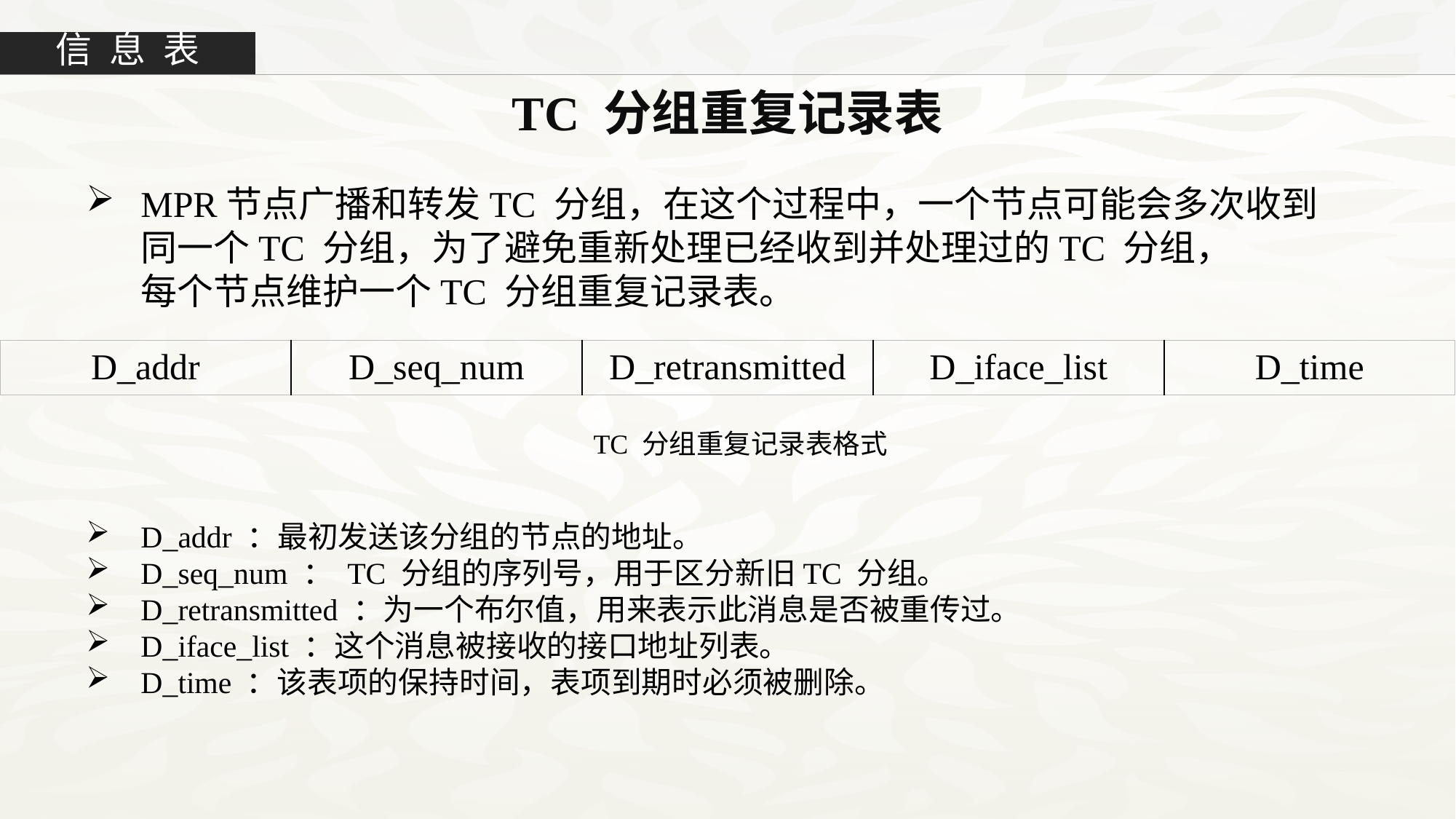

信 息 表
TC 分组重复记录表
MPR节点广播和转发TC 分组，在这个过程中，一个节点可能会多次收到
同一个TC 分组，为了避免重新处理已经收到并处理过的TC 分组，
每个节点维护一个TC 分组重复记录表。
| D\_addr | D\_seq\_num | D\_retransmitted | D\_iface\_list | D\_time |
| --- | --- | --- | --- | --- |
TC 分组重复记录表格式
D_addr ：最初发送该分组的节点的地址。
D_seq_num ： TC 分组的序列号，用于区分新旧TC 分组。
D_retransmitted ：为一个布尔值，用来表示此消息是否被重传过。
D_iface_list ：这个消息被接收的接口地址列表。
D_time ：该表项的保持时间，表项到期时必须被删除。